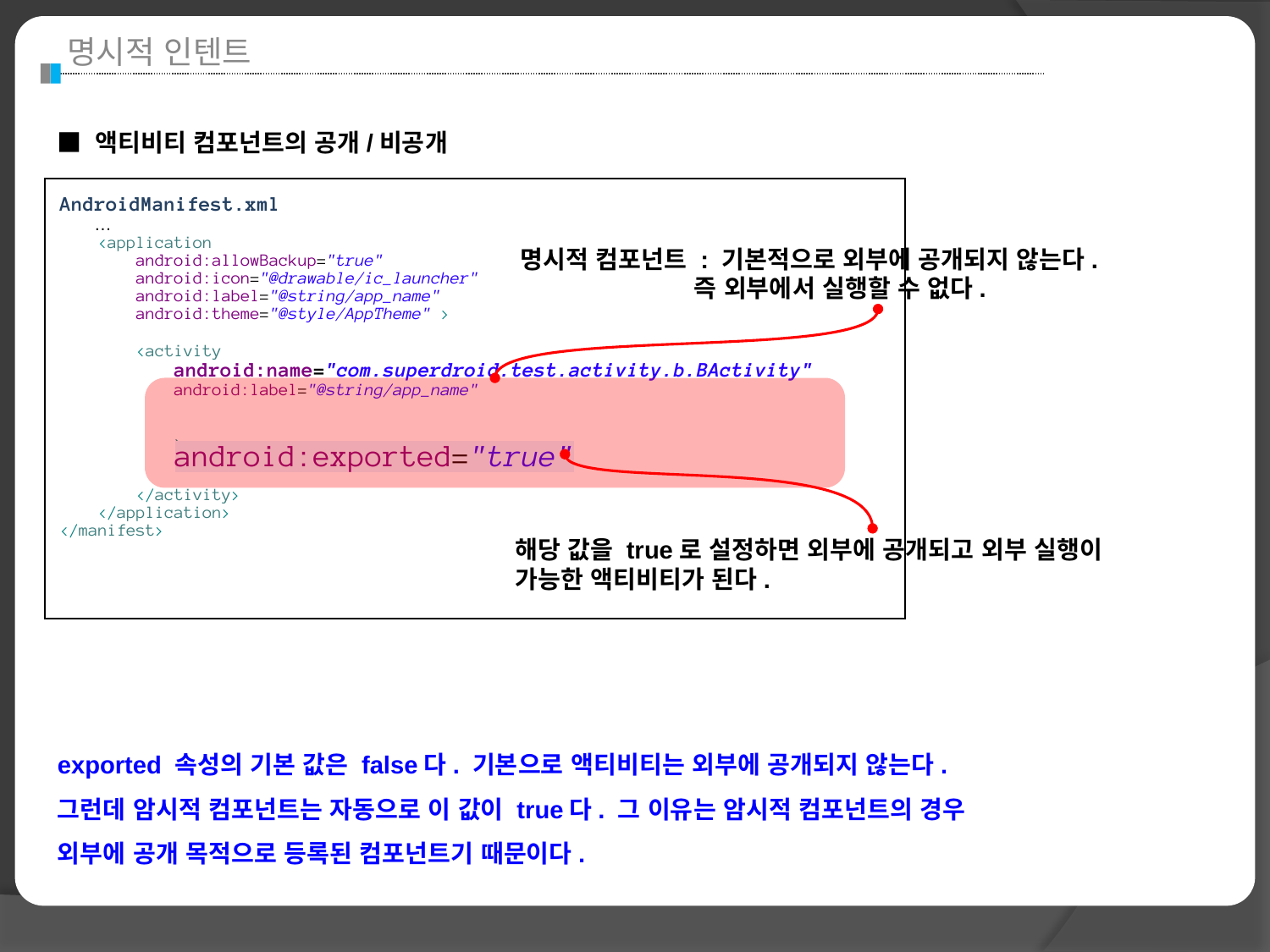

명시적 인텐트

■ 액티비티 컴포넌트의 공개/비공개

| AndroidManifest.xml … <application android:allowBackup="true" android:icon="@drawable/ic\_launcher" android:label="@string/app\_name" android:theme="@style/AppTheme" > <activity android:name="com.superdroid.test.activity.b.BActivity" android:label="@string/app\_name" > </activity> </application> </manifest> |
| --- |
명시적 컴포넌트 : 기본적으로 외부에 공개되지 않는다.
                        즉 외부에서 실행할 수 없다.

android:exported="true"
해당 값을 true로 설정하면 외부에 공개되고 외부 실행이
가능한 액티비티가 된다.
exported 속성의 기본 값은 false다. 기본으로 액티비티는 외부에 공개되지 않는다.
그런데 암시적 컴포넌트는 자동으로 이 값이 true다. 그 이유는 암시적 컴포넌트의 경우
외부에 공개 목적으로 등록된 컴포넌트기 때문이다.